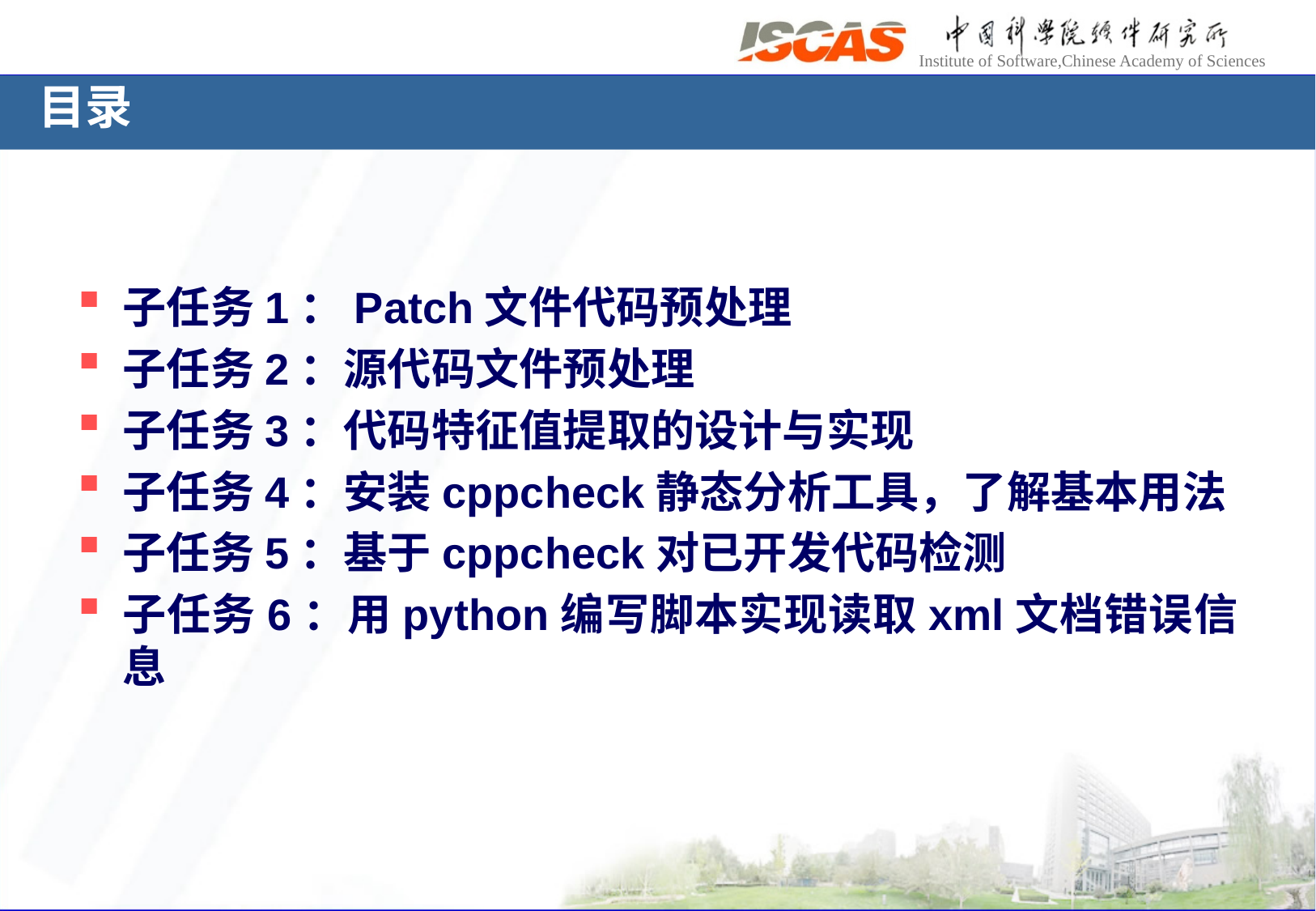

# 目录
子任务1：Patch文件代码预处理
子任务2：源代码文件预处理
子任务3：代码特征值提取的设计与实现
子任务4：安装cppcheck静态分析工具，了解基本用法
子任务5：基于cppcheck对已开发代码检测
子任务6：用python编写脚本实现读取xml文档错误信息